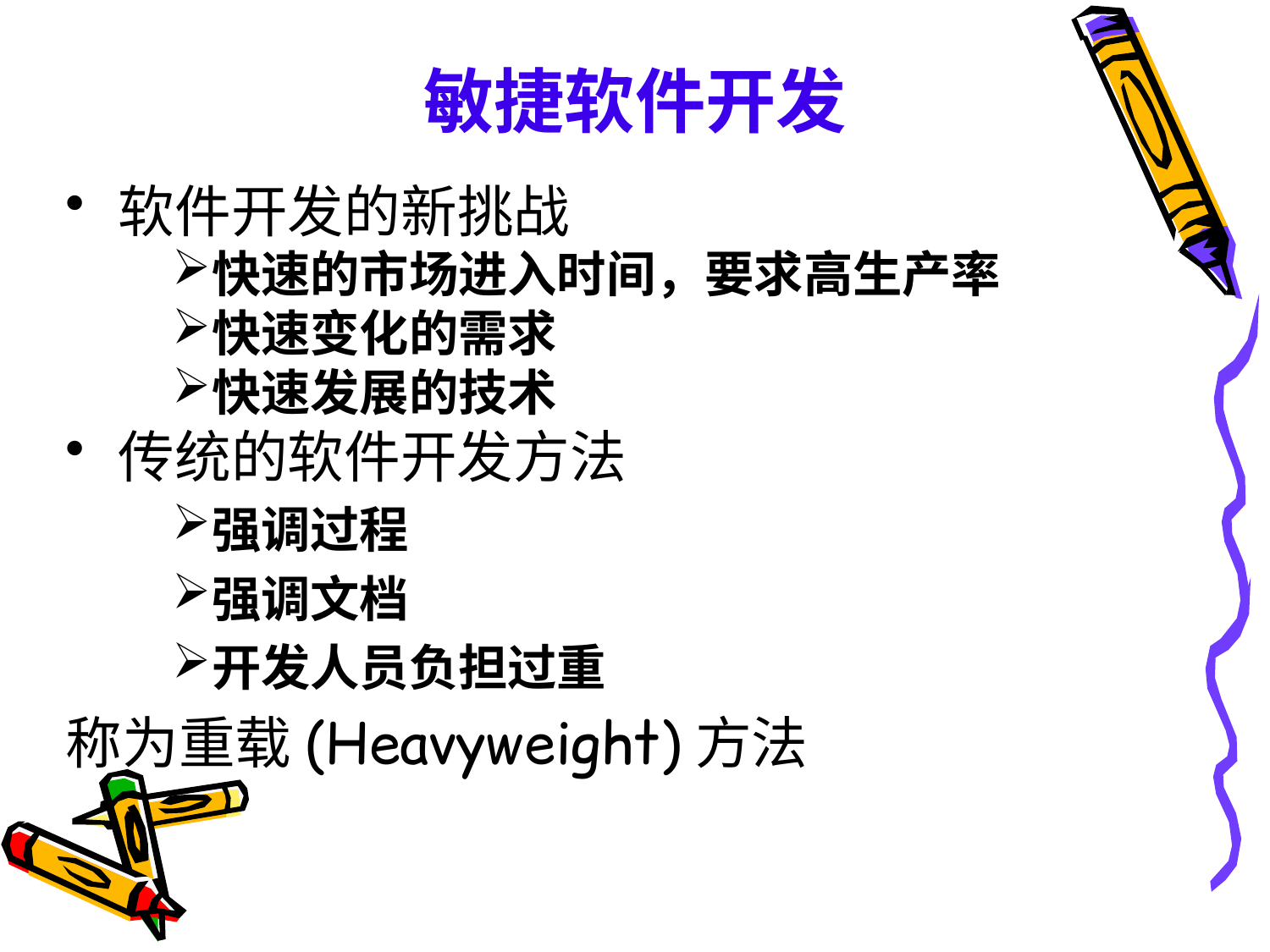

# 敏捷软件开发
软件开发的新挑战
快速的市场进入时间，要求高生产率
快速变化的需求
快速发展的技术
传统的软件开发方法
强调过程
强调文档
开发人员负担过重
称为重载(Heavyweight)方法